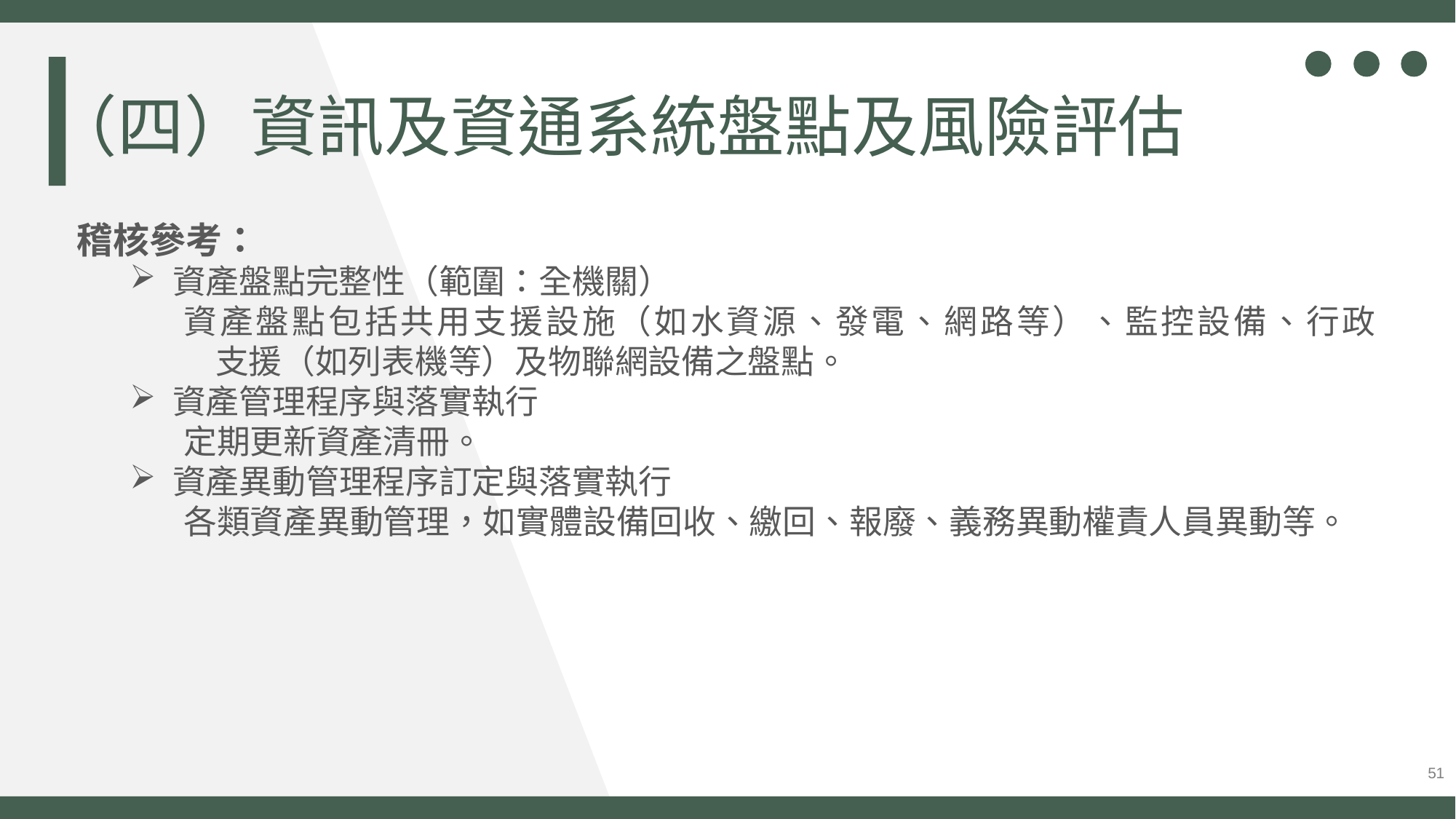

（四）資訊及資通系統盤點及風險評估
稽核參考：
資產盤點完整性（範圍：全機關）
資產盤點包括共用支援設施（如水資源、發電、網路等）、監控設備、行政
支援（如列表機等）及物聯網設備之盤點。
資產管理程序與落實執行
定期更新資產清冊。
資產異動管理程序訂定與落實執行
各類資產異動管理，如實體設備回收、繳回、報廢、義務異動權責人員異動等。
51